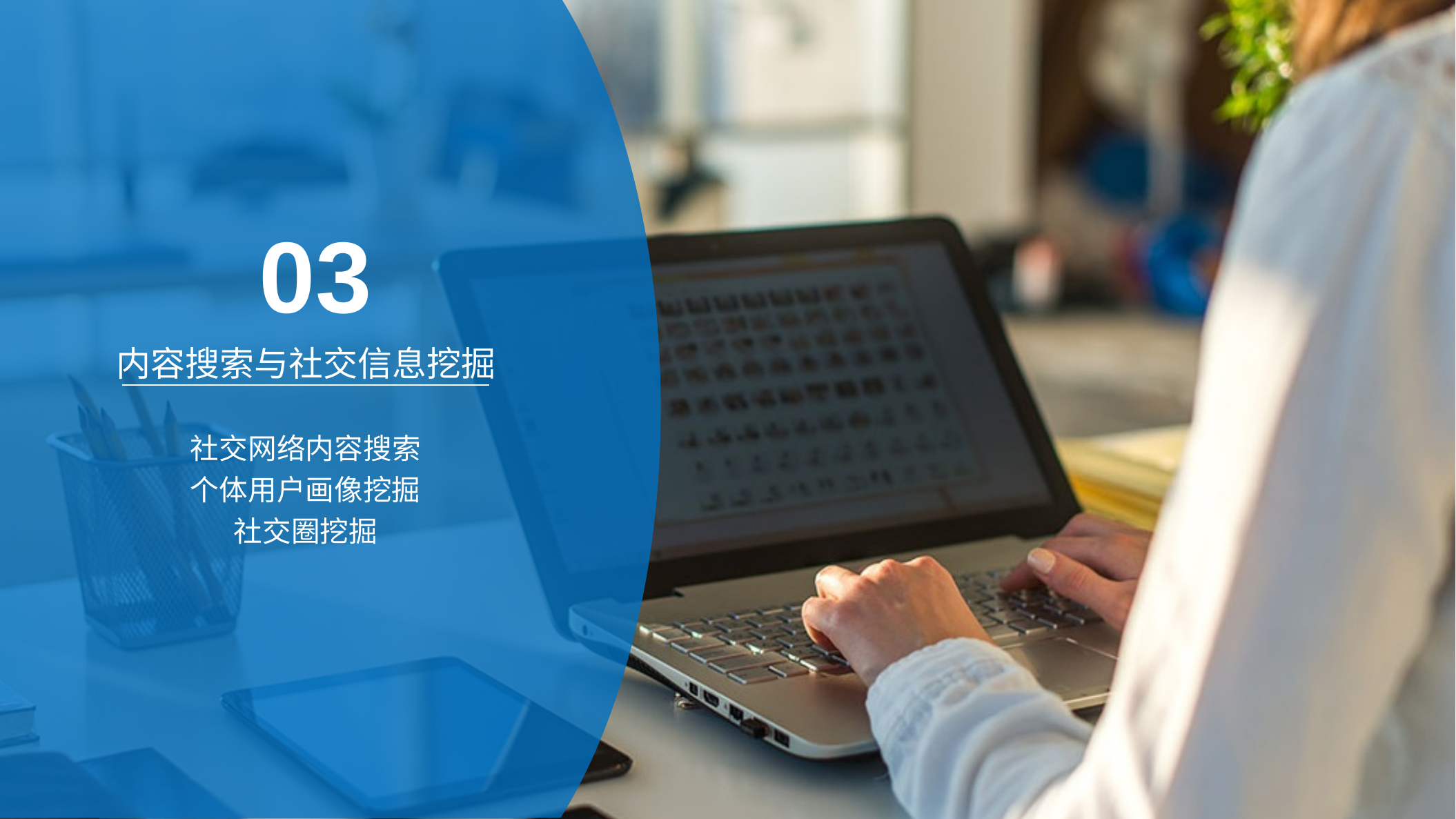

03
内容搜索与社交信息挖掘
社交网络内容搜索
个体用户画像挖掘
社交圈挖掘